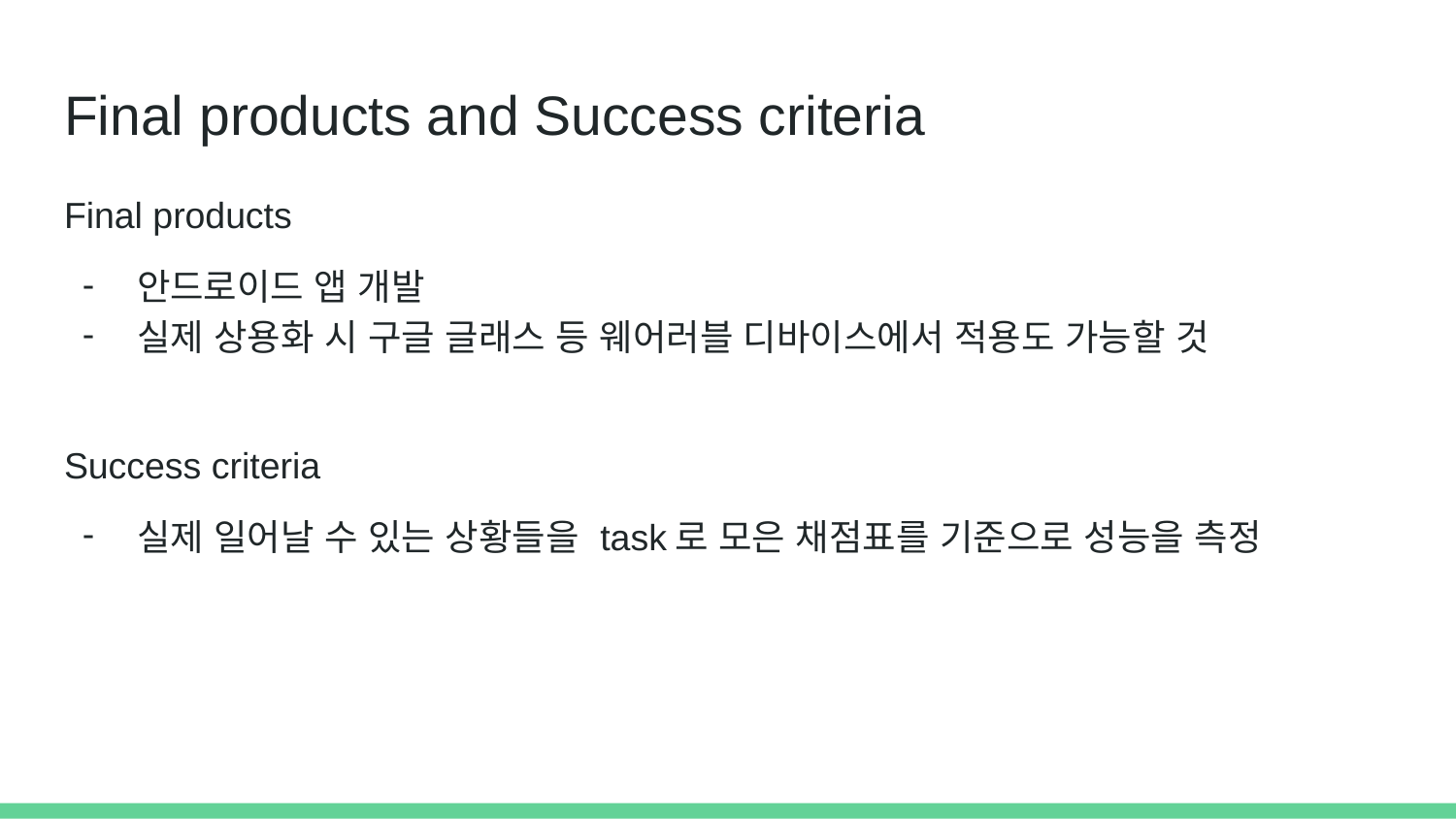

# Final products and Success criteria
Final products
안드로이드 앱 개발
실제 상용화 시 구글 글래스 등 웨어러블 디바이스에서 적용도 가능할 것

Success criteria
실제 일어날 수 있는 상황들을 task로 모은 채점표를 기준으로 성능을 측정